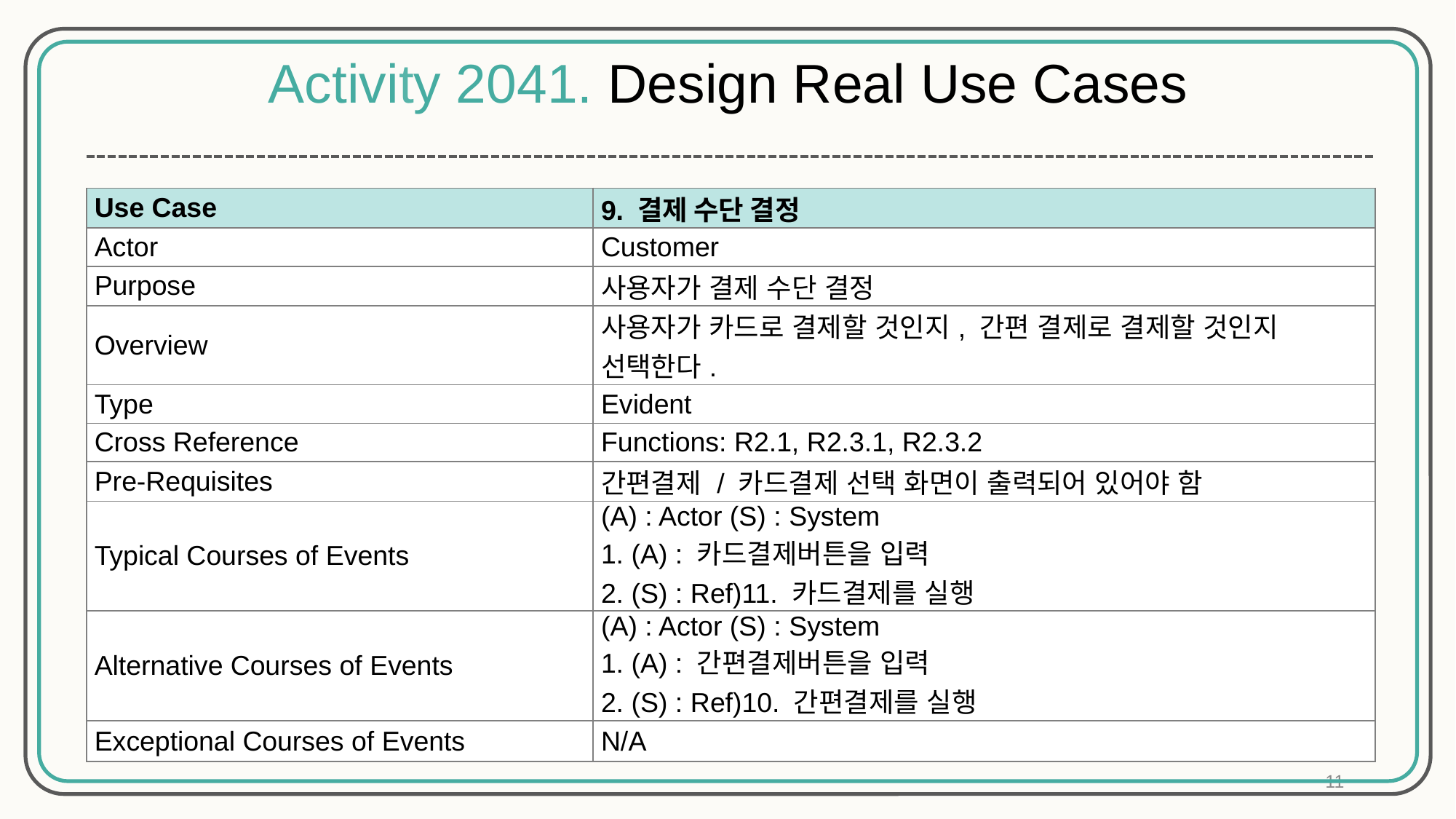

Activity 2041. Design Real Use Cases
| Use Case | 9. 결제 수단 결정 |
| --- | --- |
| Actor | Customer |
| Purpose | 사용자가 결제 수단 결정 |
| Overview | 사용자가 카드로 결제할 것인지, 간편 결제로 결제할 것인지 선택한다. |
| Type | Evident |
| Cross Reference | Functions: R2.1, R2.3.1, R2.3.2 |
| Pre-Requisites | 간편결제 / 카드결제 선택 화면이 출력되어 있어야 함 |
| Typical Courses of Events | (A) : Actor (S) : System 1. (A) : 카드결제버튼을 입력 2. (S) : Ref)11. 카드결제를 실행 |
| Alternative Courses of Events | (A) : Actor (S) : System 1. (A) : 간편결제버튼을 입력 2. (S) : Ref)10. 간편결제를 실행 |
| Exceptional Courses of Events | N/A |
11